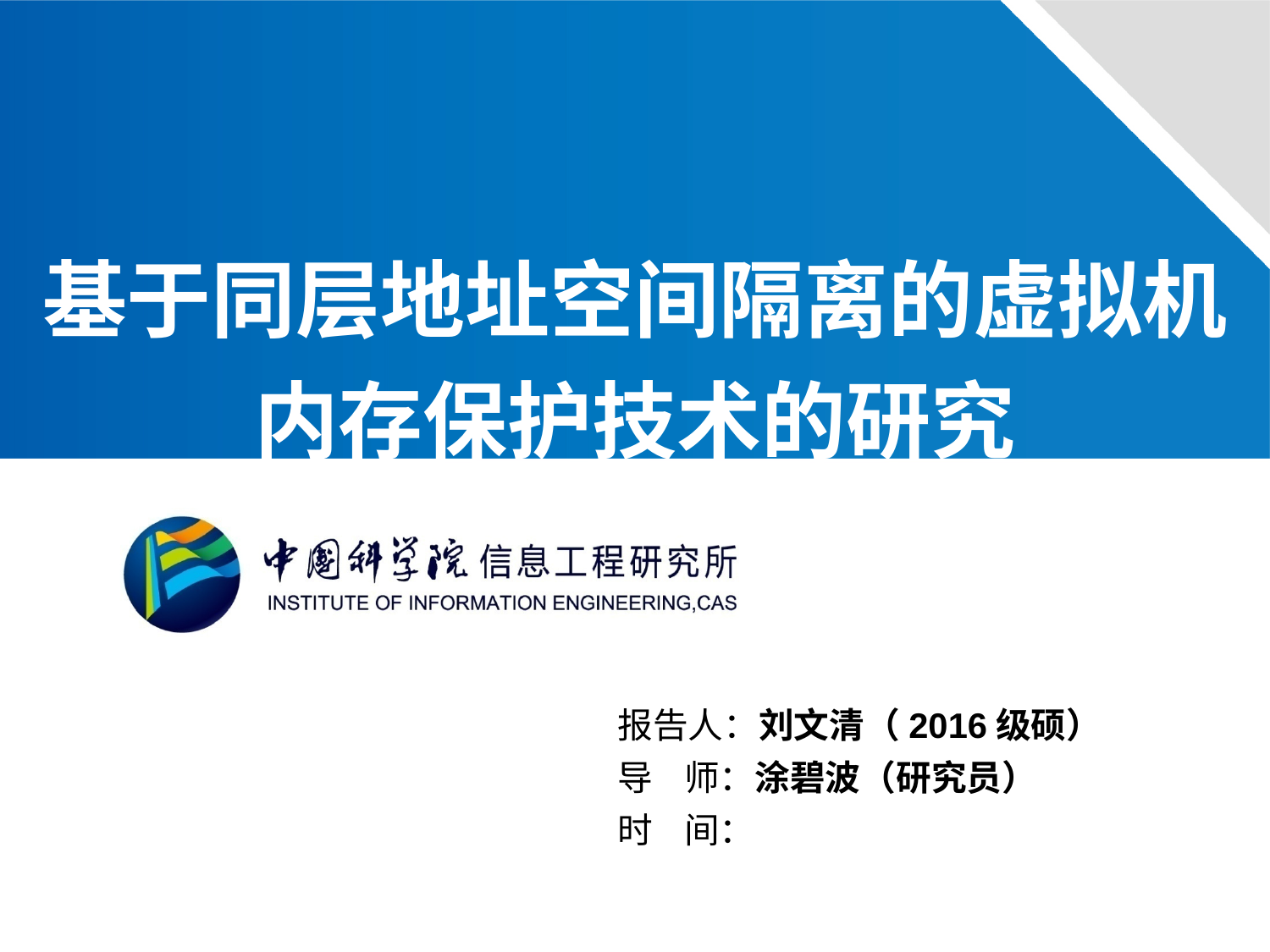

基于同层地址空间隔离的虚拟机内存保护技术的研究
报告人：刘文清（2016级硕）
导    师：涂碧波（研究员）
时    间：